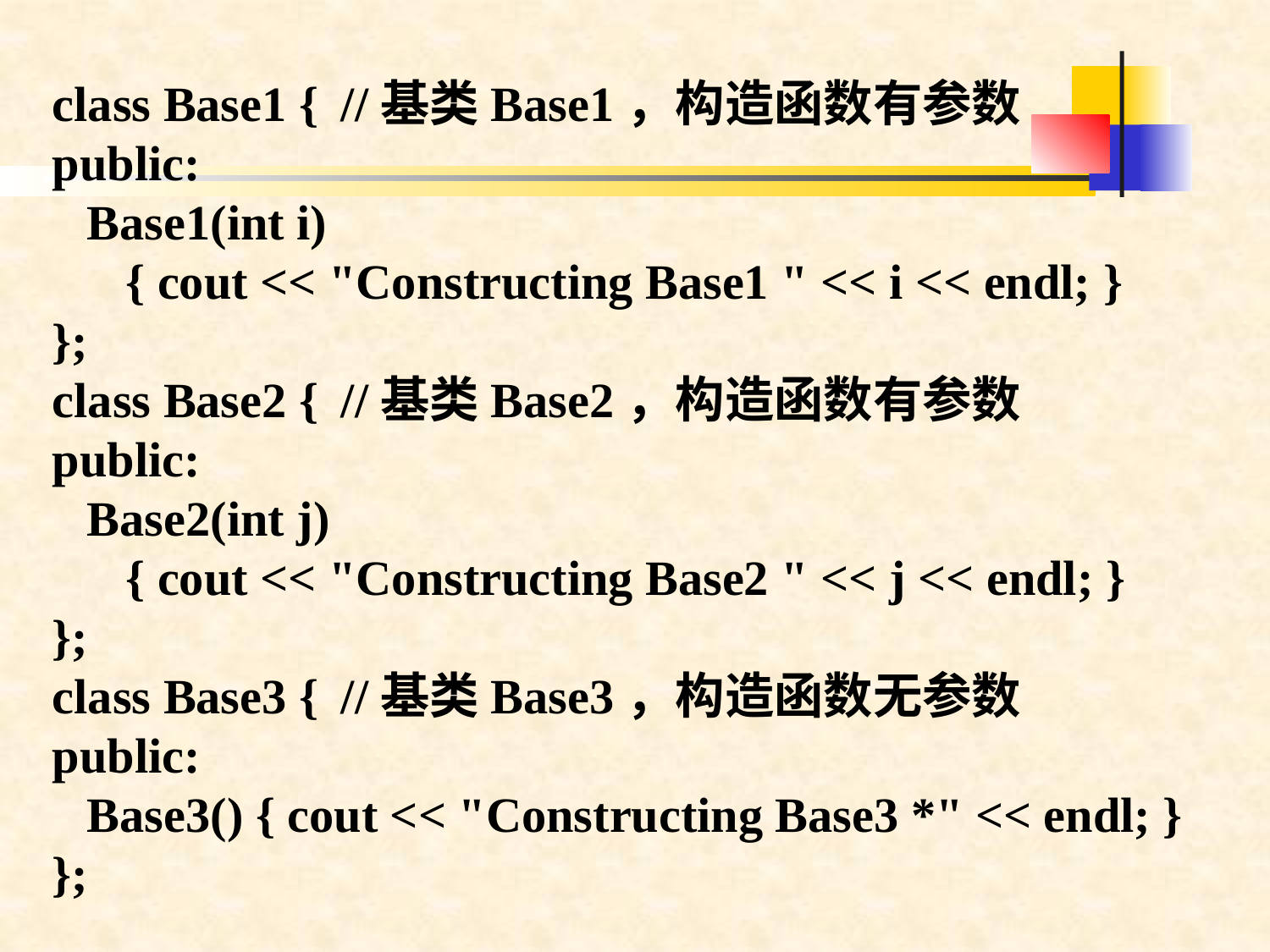

class Base1 {	//基类Base1，构造函数有参数
public:
	Base1(int i)
      { cout << "Constructing Base1 " << i << endl; }
};
class Base2 {	//基类Base2，构造函数有参数
public:
	Base2(int j)
      { cout << "Constructing Base2 " << j << endl; }
};
class Base3 {	//基类Base3，构造函数无参数
public:
	Base3() { cout << "Constructing Base3 *" << endl; }
};